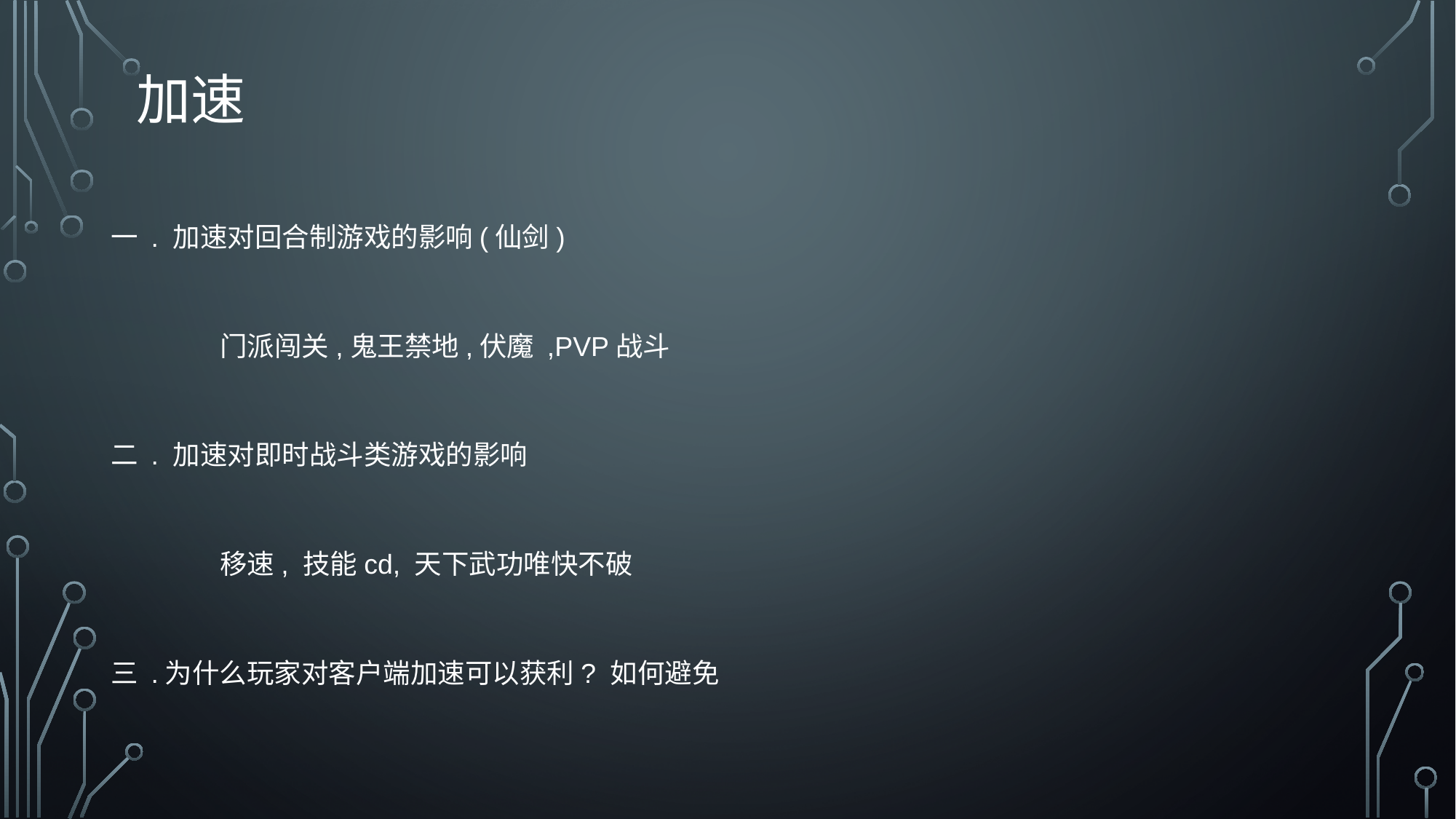

# 加速
一 . 加速对回合制游戏的影响(仙剑)

	门派闯关,鬼王禁地,伏魔 ,PVP战斗

二 . 加速对即时战斗类游戏的影响

	移速, 技能cd, 天下武功唯快不破

三 .为什么玩家对客户端加速可以获利? 如何避免